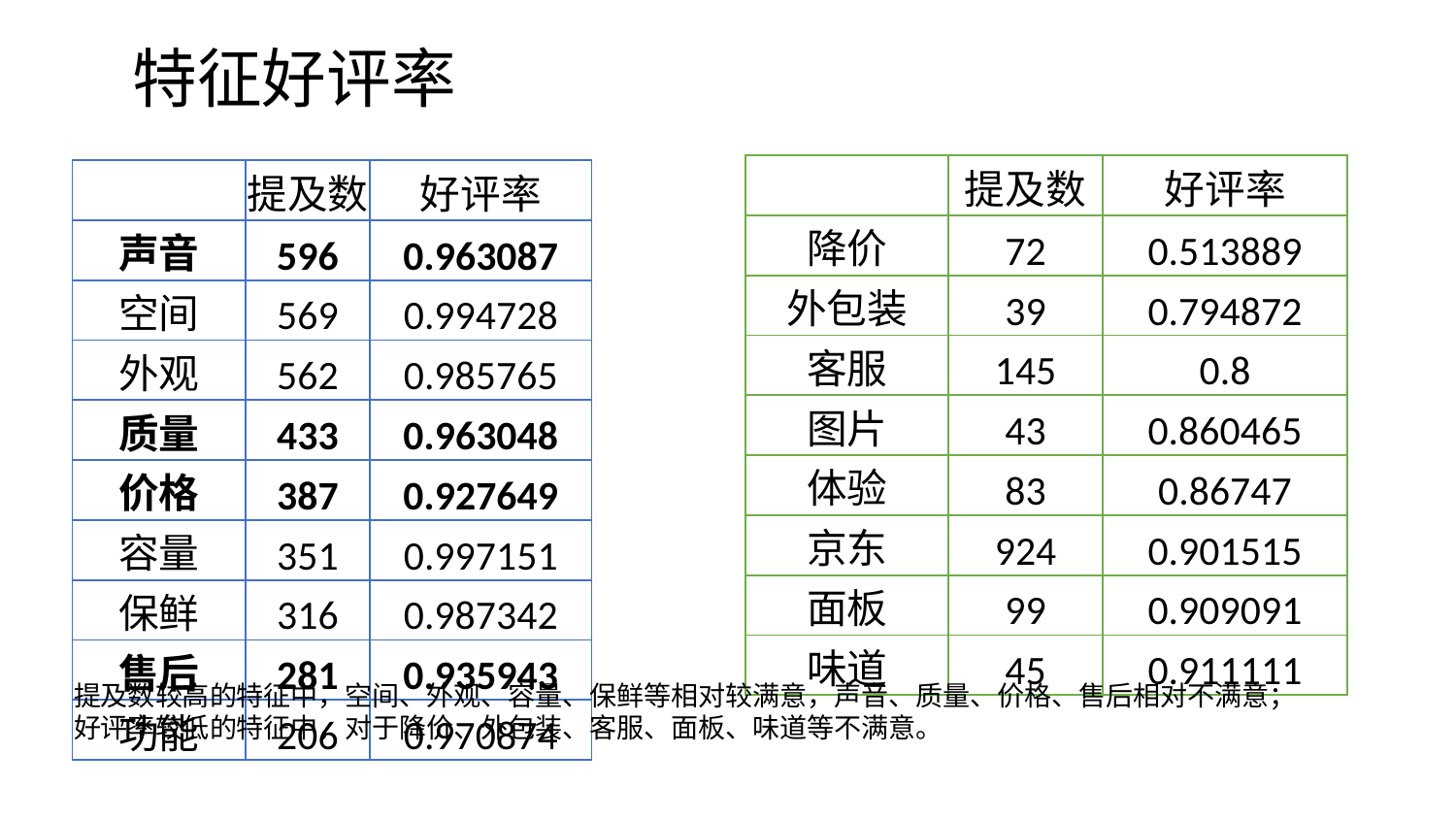

# 特征好评率
|  | 提及数 | 好评率 |
| --- | --- | --- |
| 降价 | 72 | 0.513889 |
| 外包装 | 39 | 0.794872 |
| 客服 | 145 | 0.8 |
| 图片 | 43 | 0.860465 |
| 体验 | 83 | 0.86747 |
| 京东 | 924 | 0.901515 |
| 面板 | 99 | 0.909091 |
| 味道 | 45 | 0.911111 |
|  | 提及数 | 好评率 |
| --- | --- | --- |
| 声音 | 596 | 0.963087 |
| 空间 | 569 | 0.994728 |
| 外观 | 562 | 0.985765 |
| 质量 | 433 | 0.963048 |
| 价格 | 387 | 0.927649 |
| 容量 | 351 | 0.997151 |
| 保鲜 | 316 | 0.987342 |
| 售后 | 281 | 0.935943 |
| 功能 | 206 | 0.970874 |
提及数较高的特征中，空间、外观、容量、保鲜等相对较满意，声音、质量、价格、售后相对不满意；
好评率较低的特征中，对于降价、外包装、客服、面板、味道等不满意。